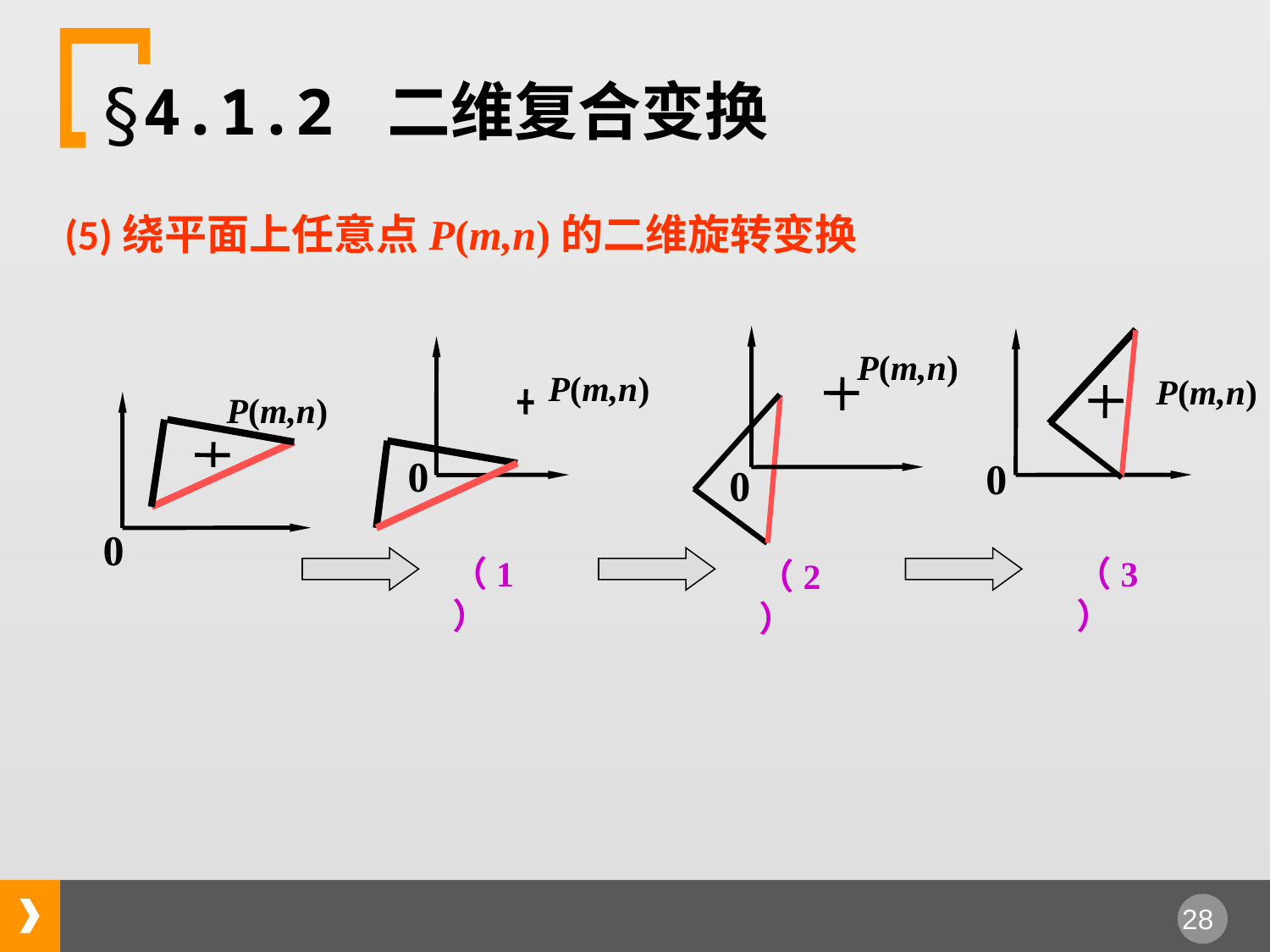

§4.1.2 二维复合变换
(5)绕平面上任意点P(m,n)的二维旋转变换

P(m,n)

0

P(m,n)

0

P(m,n)

0

P(m,n)

0

（1）
（3）

（2）